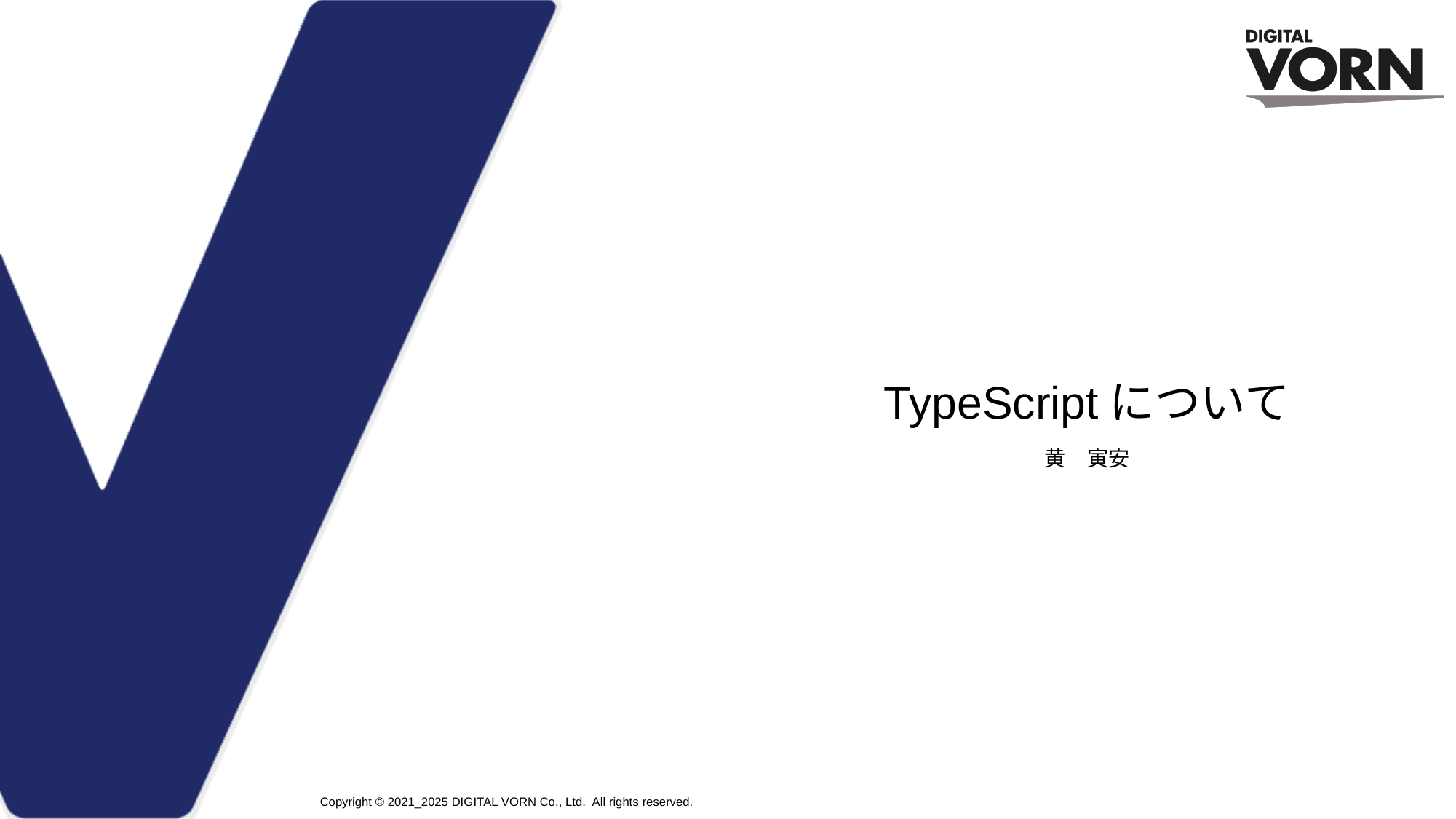

# TypeScriptについて
黄　寅安
Copyright © 2021_2025 DIGITAL VORN Co., Ltd.  All rights reserved.